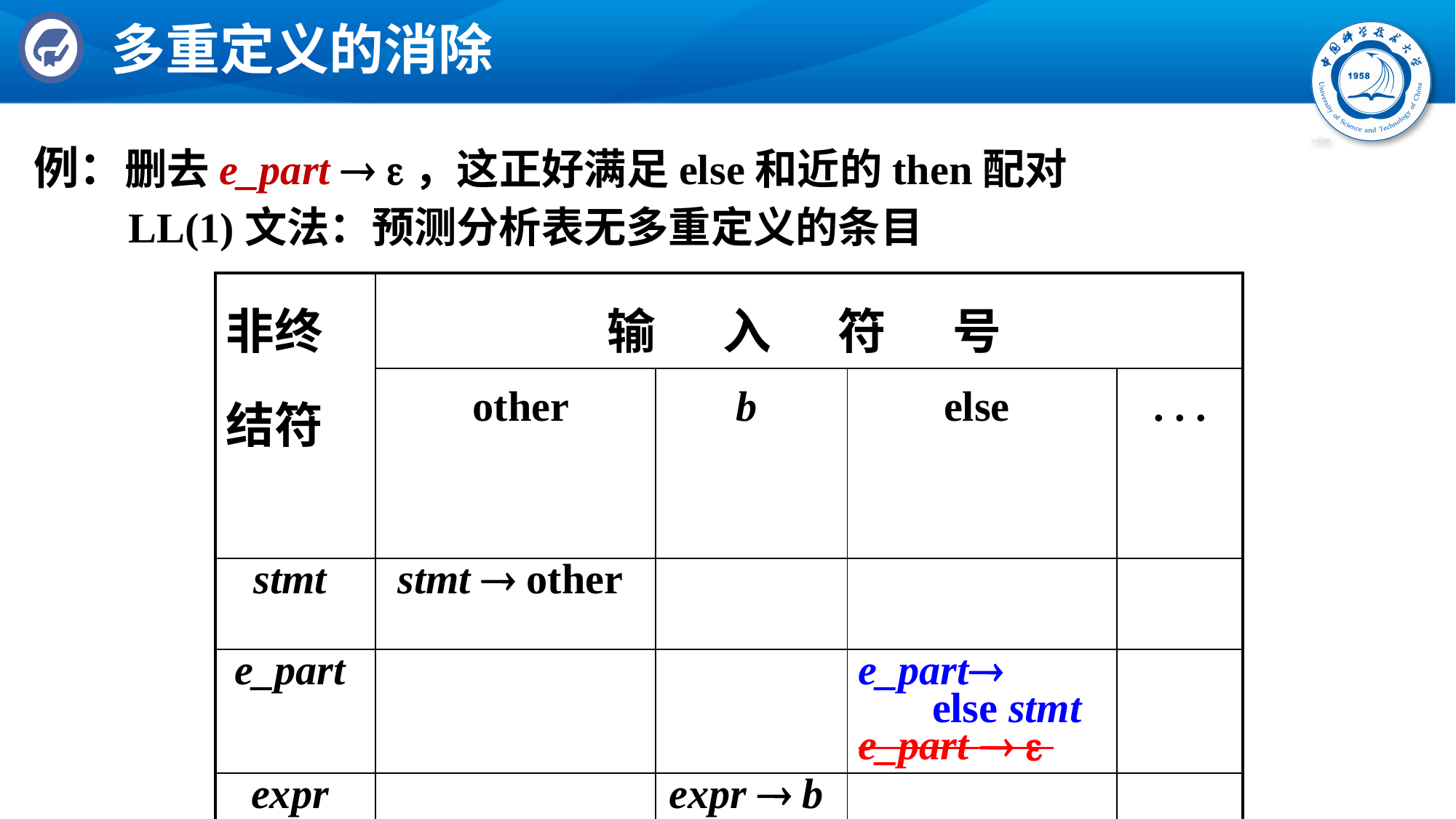

# 多重定义的消除
例：删去e_part → ε，这正好满足else和近的then配对
         LL(1)文法：预测分析表无多重定义的条目

| 非终 结符 | 输 入 符 号 |  |  |  |
| --- | --- | --- | --- | --- |
|  | other | b | else | . . . |
| stmt | stmt → other |  |  |  |
| e\_part |  |  | e\_part→ else stmt e\_part → ε |  |
| expr |  | expr → b |  |  |